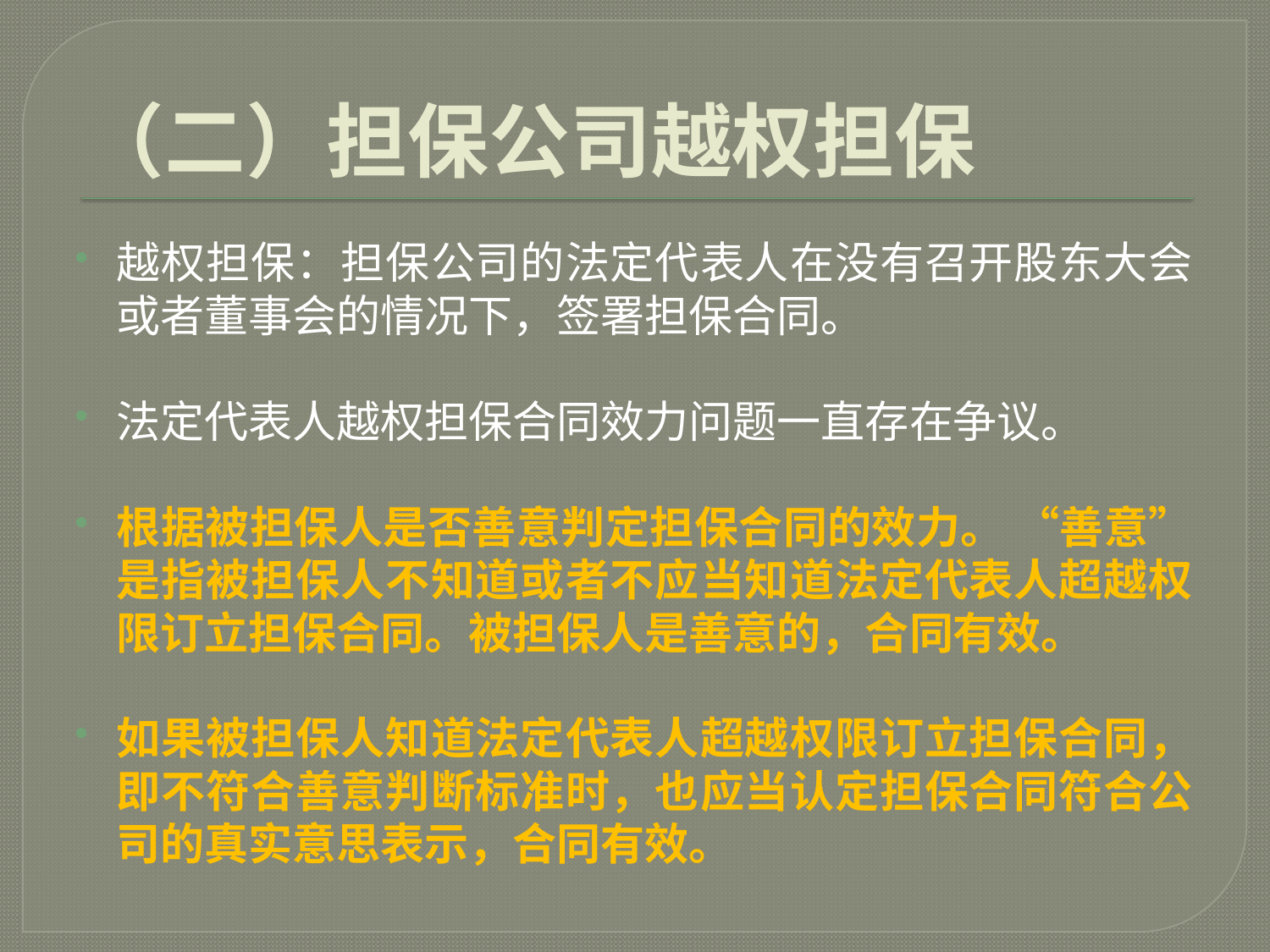

# （二）担保公司越权担保
越权担保：担保公司的法定代表人在没有召开股东大会或者董事会的情况下，签署担保合同。

法定代表人越权担保合同效力问题一直存在争议。

根据被担保人是否善意判定担保合同的效力。 “善意”是指被担保人不知道或者不应当知道法定代表人超越权限订立担保合同。被担保人是善意的，合同有效。

如果被担保人知道法定代表人超越权限订立担保合同，即不符合善意判断标准时，也应当认定担保合同符合公司的真实意思表示，合同有效。